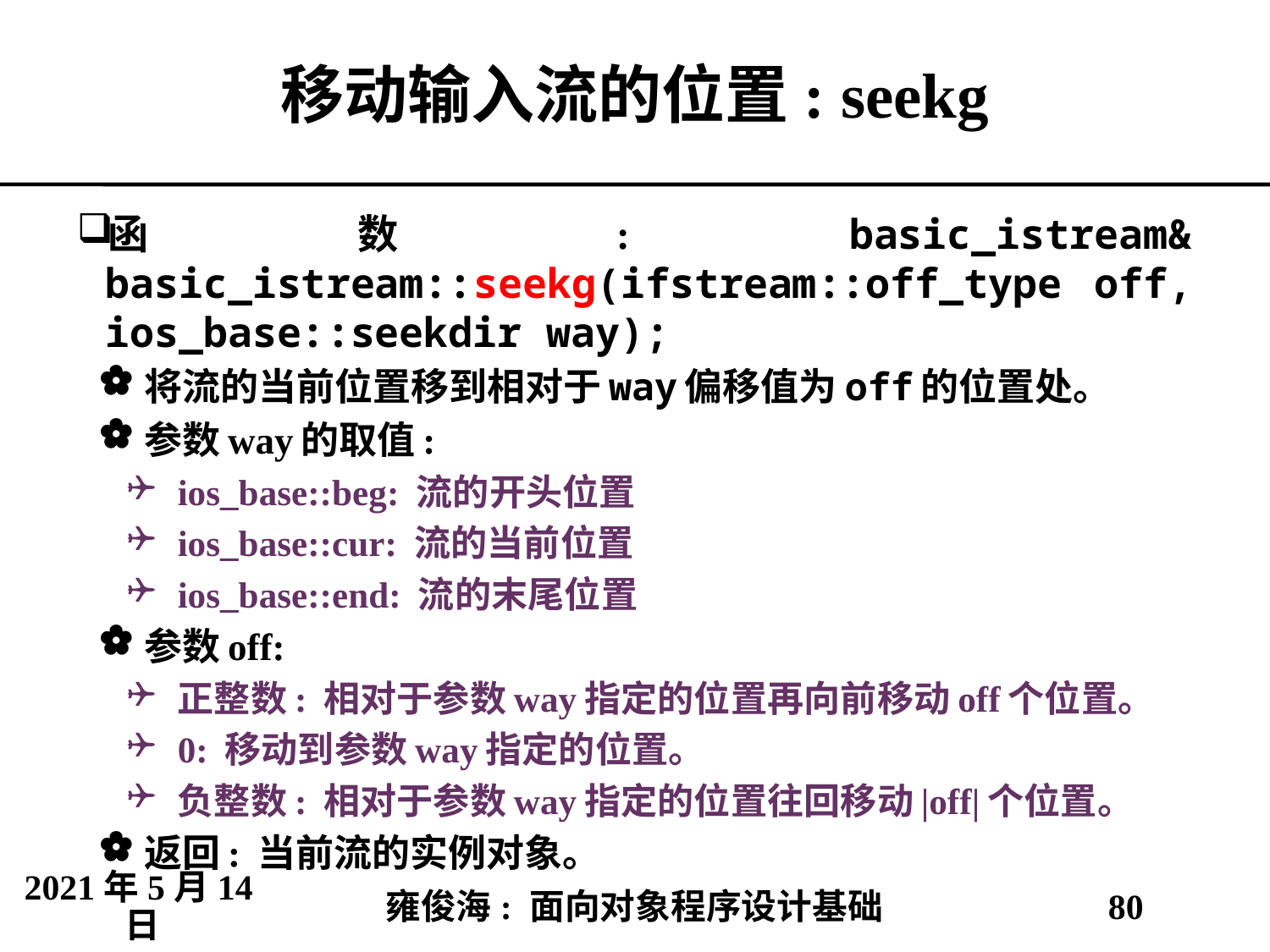

# 移动输入流的位置: seekg

函数: basic_istream& basic_istream::seekg(ifstream::off_type off, ios_base::seekdir way);
将流的当前位置移到相对于way偏移值为off的位置处。
参数way的取值:
ios_base::beg: 流的开头位置
ios_base::cur: 流的当前位置
ios_base::end: 流的末尾位置
参数off:
正整数: 相对于参数way指定的位置再向前移动off个位置。
0: 移动到参数way指定的位置。
负整数: 相对于参数way指定的位置往回移动|off|个位置。
返回: 当前流的实例对象。
2021年5月14日
雍俊海: 面向对象程序设计基础
80